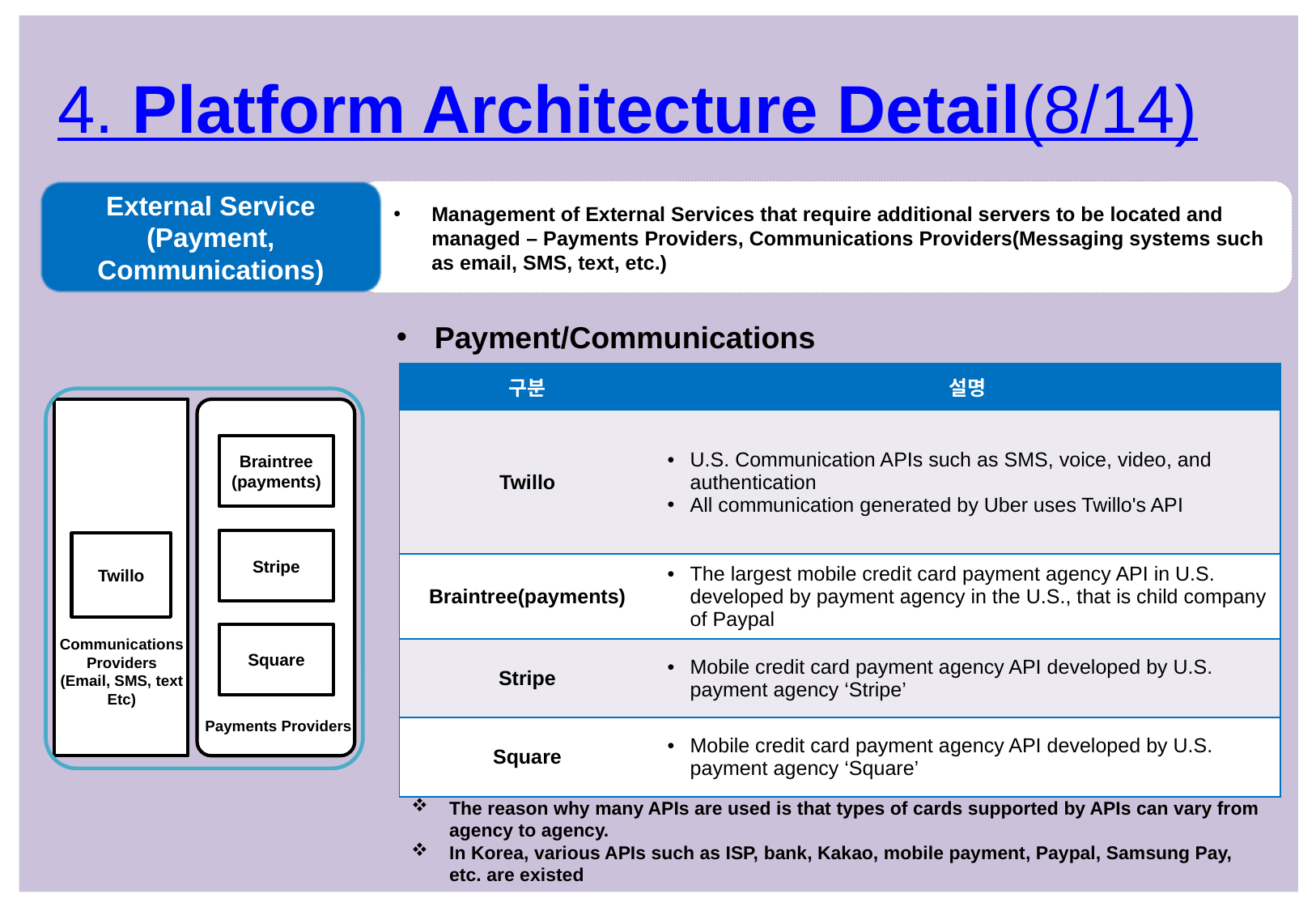

4. Platform Architecture Detail(8/14)
External Service
(Payment, Communications)

Management of External Services that require additional servers to be located and managed – Payments Providers, Communications Providers(Messaging systems such as email, SMS, text, etc.)
Payment/Communications
| 구분 | 설명 |
| --- | --- |
| Twillo | U.S. Communication APIs such as SMS, voice, video, and authentication All communication generated by Uber uses Twillo's API |
| Braintree(payments) | The largest mobile credit card payment agency API in U.S. developed by payment agency in the U.S., that is child company of Paypal |
| Stripe | Mobile credit card payment agency API developed by U.S. payment agency ‘Stripe’ |
| Square | Mobile credit card payment agency API developed by U.S. payment agency ‘Square’ |

Braintree
(payments)
Stripe
Twillo
Square
Communications
Providers
(Email, SMS, text
Etc)
Payments Providers
The reason why many APIs are used is that types of cards supported by APIs can vary from agency to agency.
In Korea, various APIs such as ISP, bank, Kakao, mobile payment, Paypal, Samsung Pay, etc. are existed